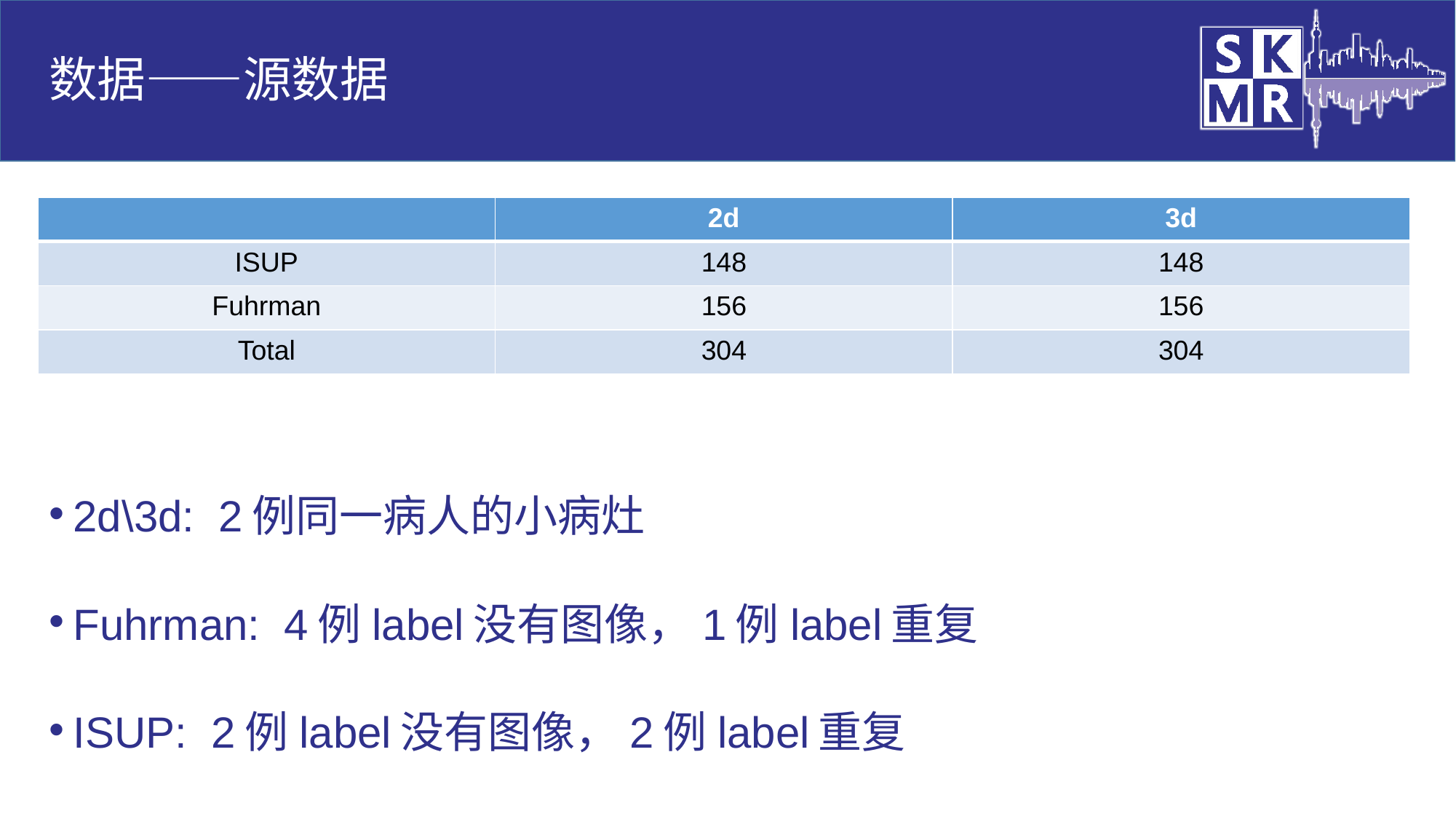

# 数据——源数据
|  | 2d | 3d |
| --- | --- | --- |
| ISUP | 148 | 148 |
| Fuhrman | 156 | 156 |
| Total | 304 | 304 |
2d\3d:  2例同一病人的小病灶
Fuhrman:  4例label没有图像，1例label重复
ISUP:  2例label没有图像，2例label重复